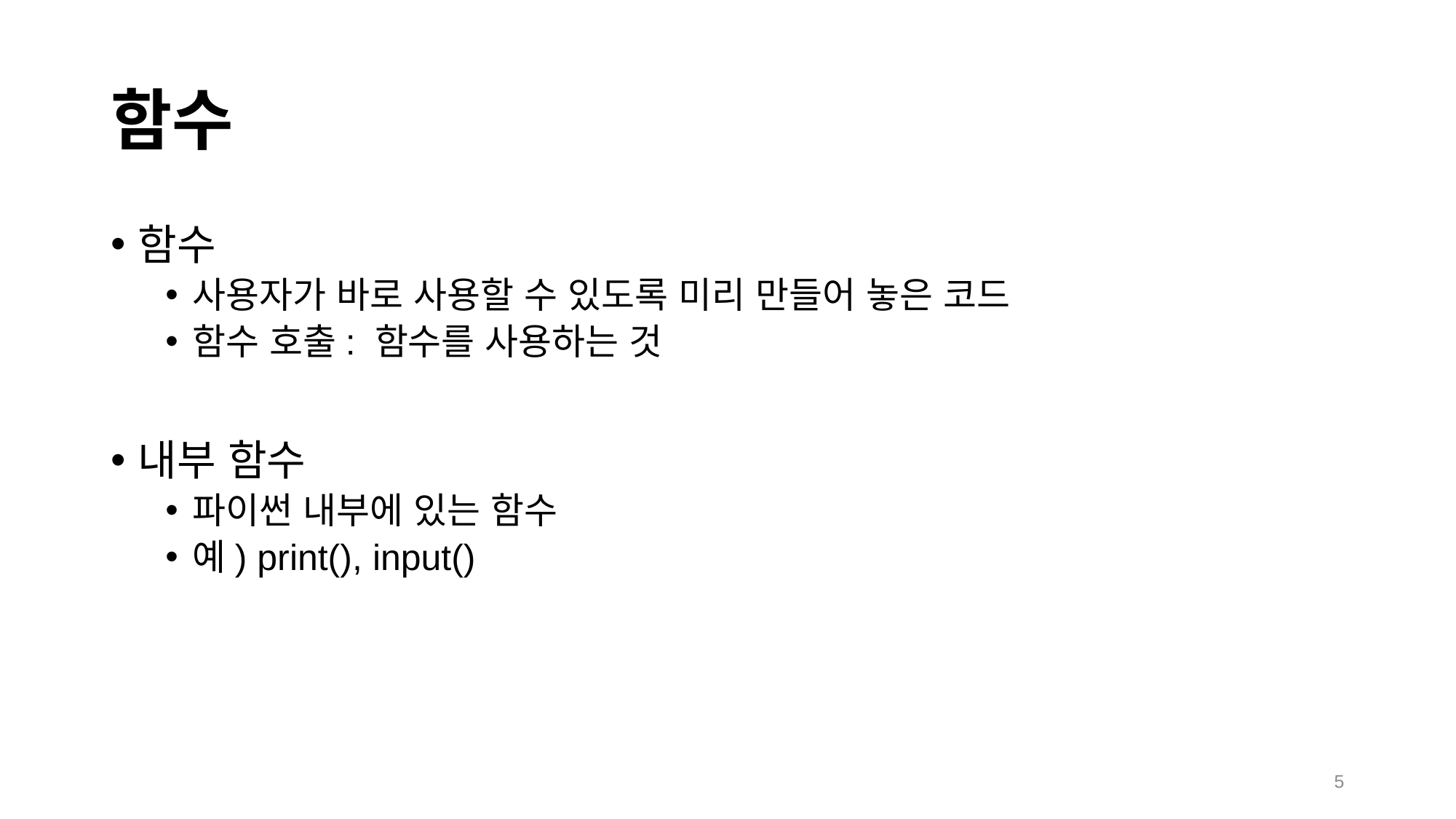

# 함수
함수
사용자가 바로 사용할 수 있도록 미리 만들어 놓은 코드
함수 호출: 함수를 사용하는 것

내부 함수
파이썬 내부에 있는 함수
예) print(), input()

5